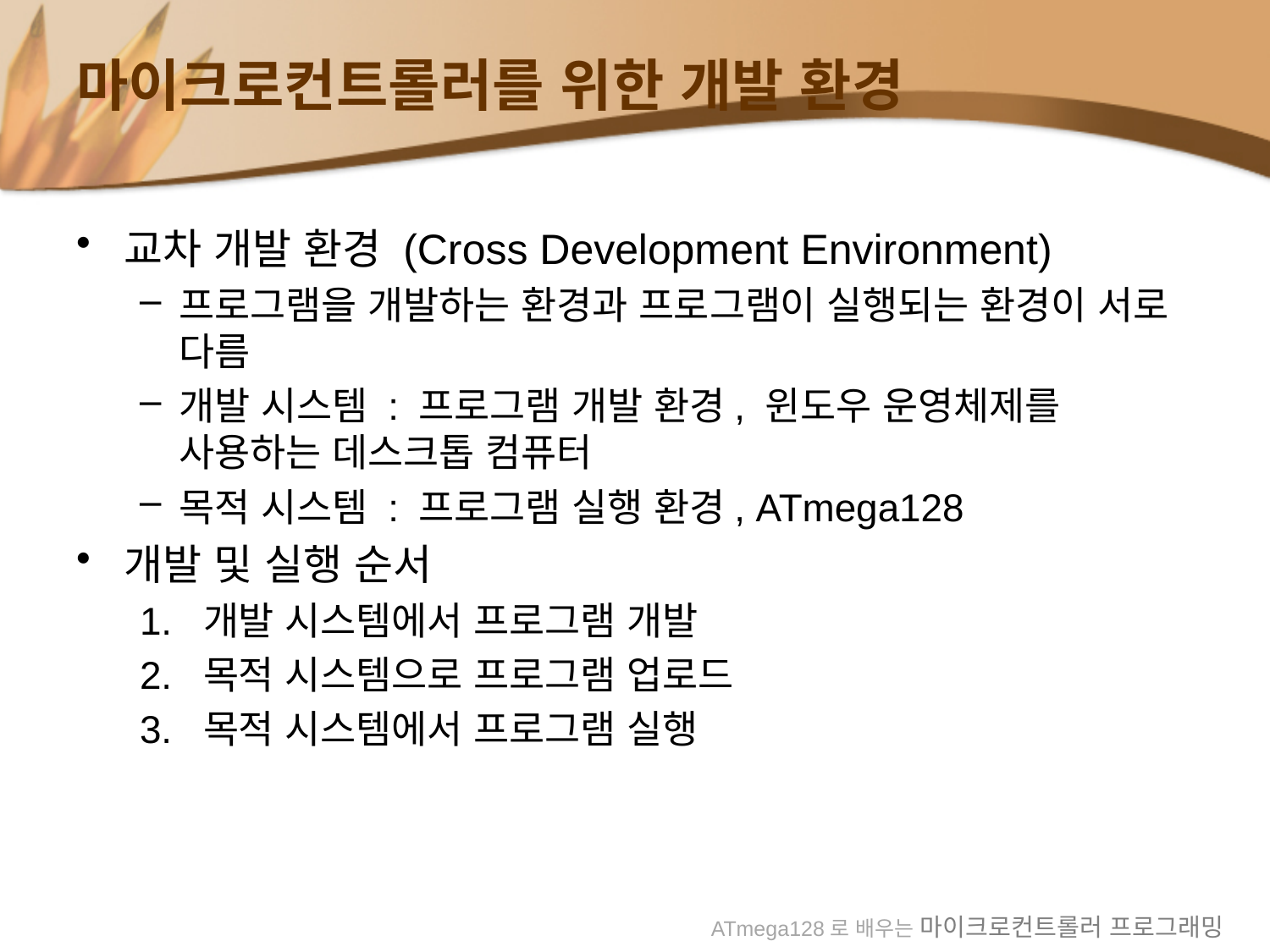

# 마이크로컨트롤러를 위한 개발 환경
교차 개발 환경 (Cross Development Environment)
프로그램을 개발하는 환경과 프로그램이 실행되는 환경이 서로 다름
개발 시스템 : 프로그램 개발 환경, 윈도우 운영체제를 사용하는 데스크톱 컴퓨터
목적 시스템 : 프로그램 실행 환경, ATmega128
개발 및 실행 순서
개발 시스템에서 프로그램 개발
목적 시스템으로 프로그램 업로드
목적 시스템에서 프로그램 실행